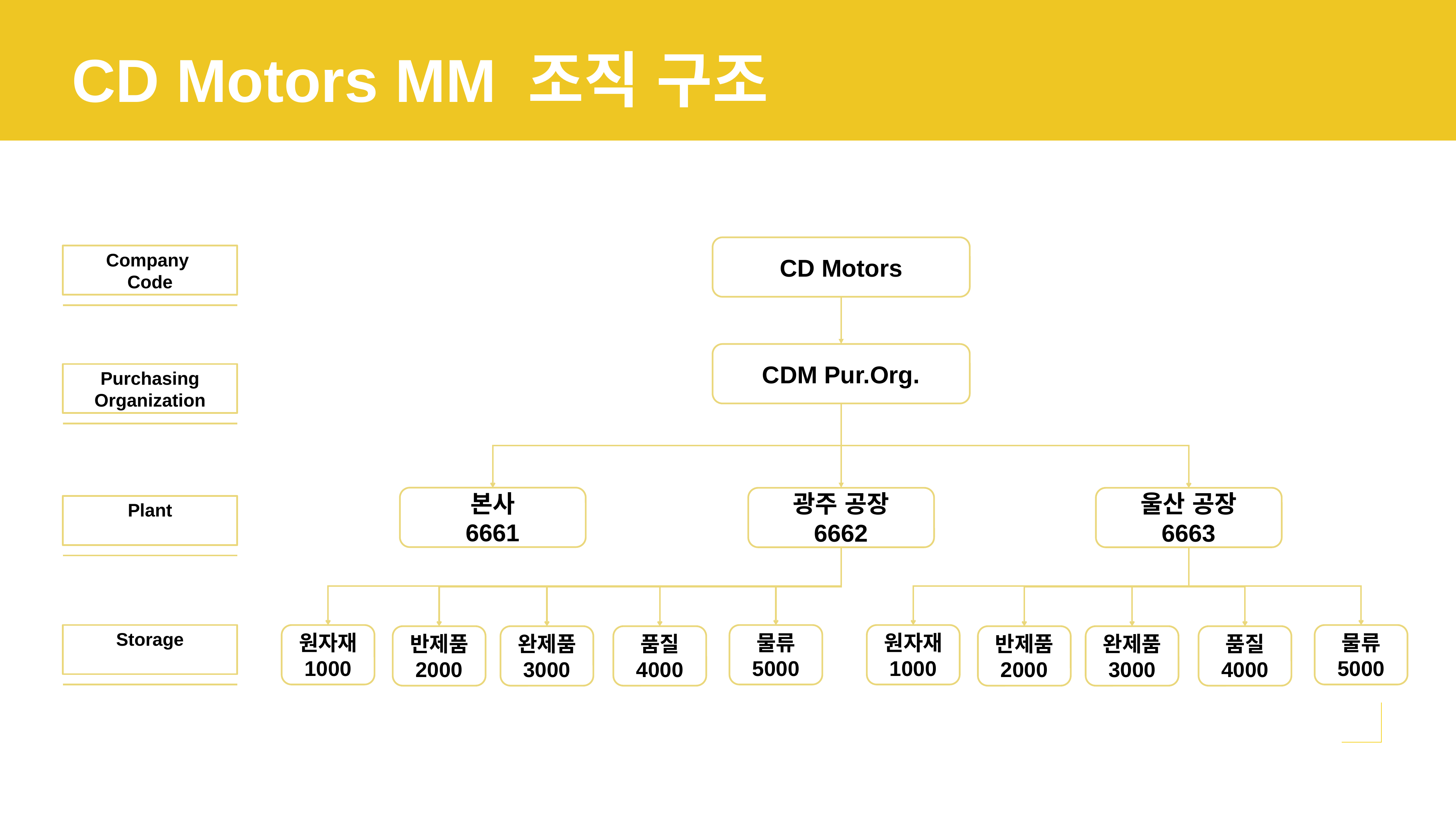

CD Motors MM 조직 구조
CD Motors
Company
Code
CDM Pur.Org.
Purchasing
Organization
본사
6661
광주 공장
6662
울산 공장
6663
Plant

Storage

원자재
1000
물류
5000
원자재
1000
물류
5000
완제품
3000
완제품
3000
반제품
2000
품질
4000
반제품
2000
품질
4000